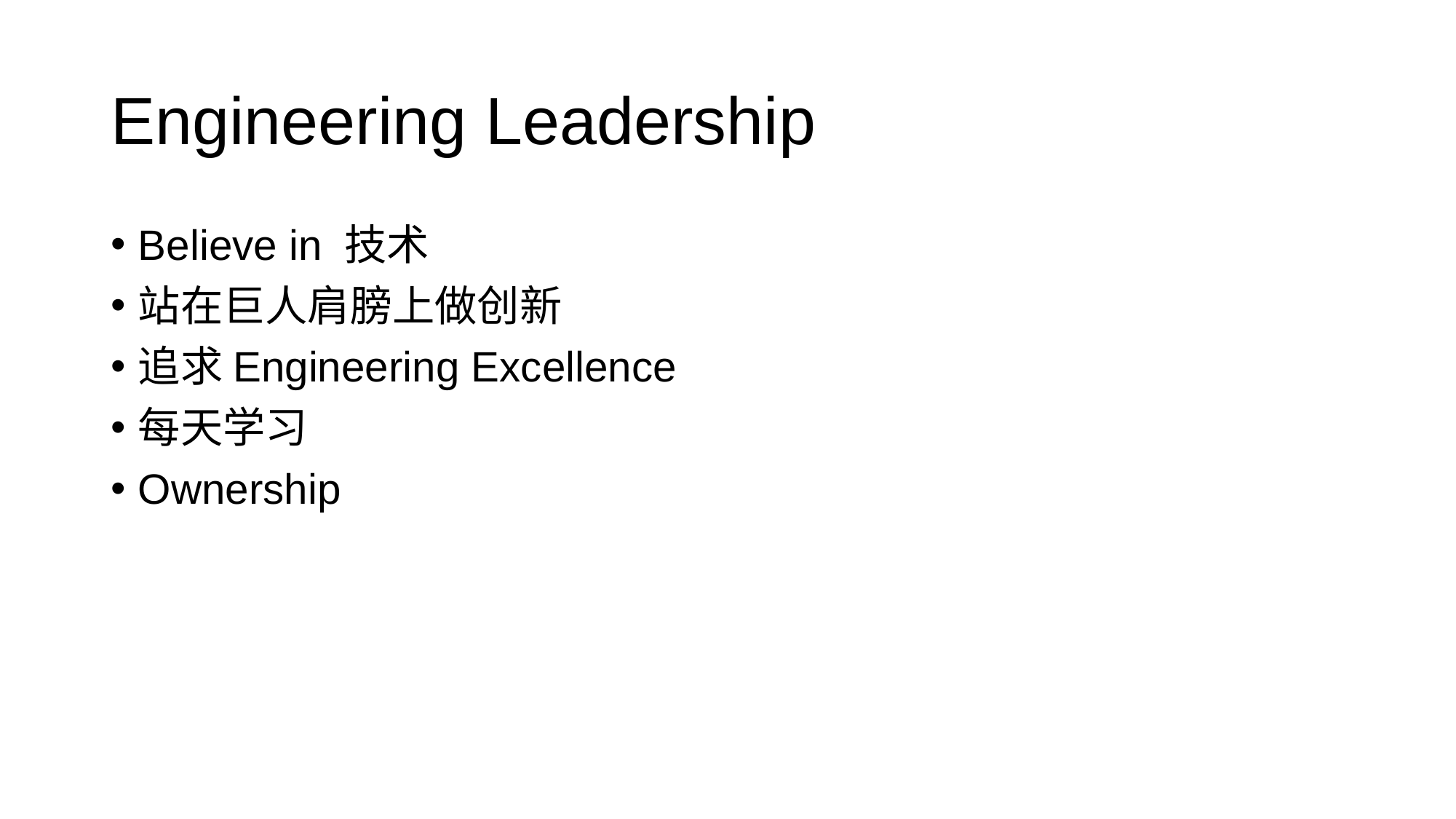

# Engineering Leadership
Believe in 技术
站在巨人肩膀上做创新
追求Engineering Excellence
每天学习
Ownership